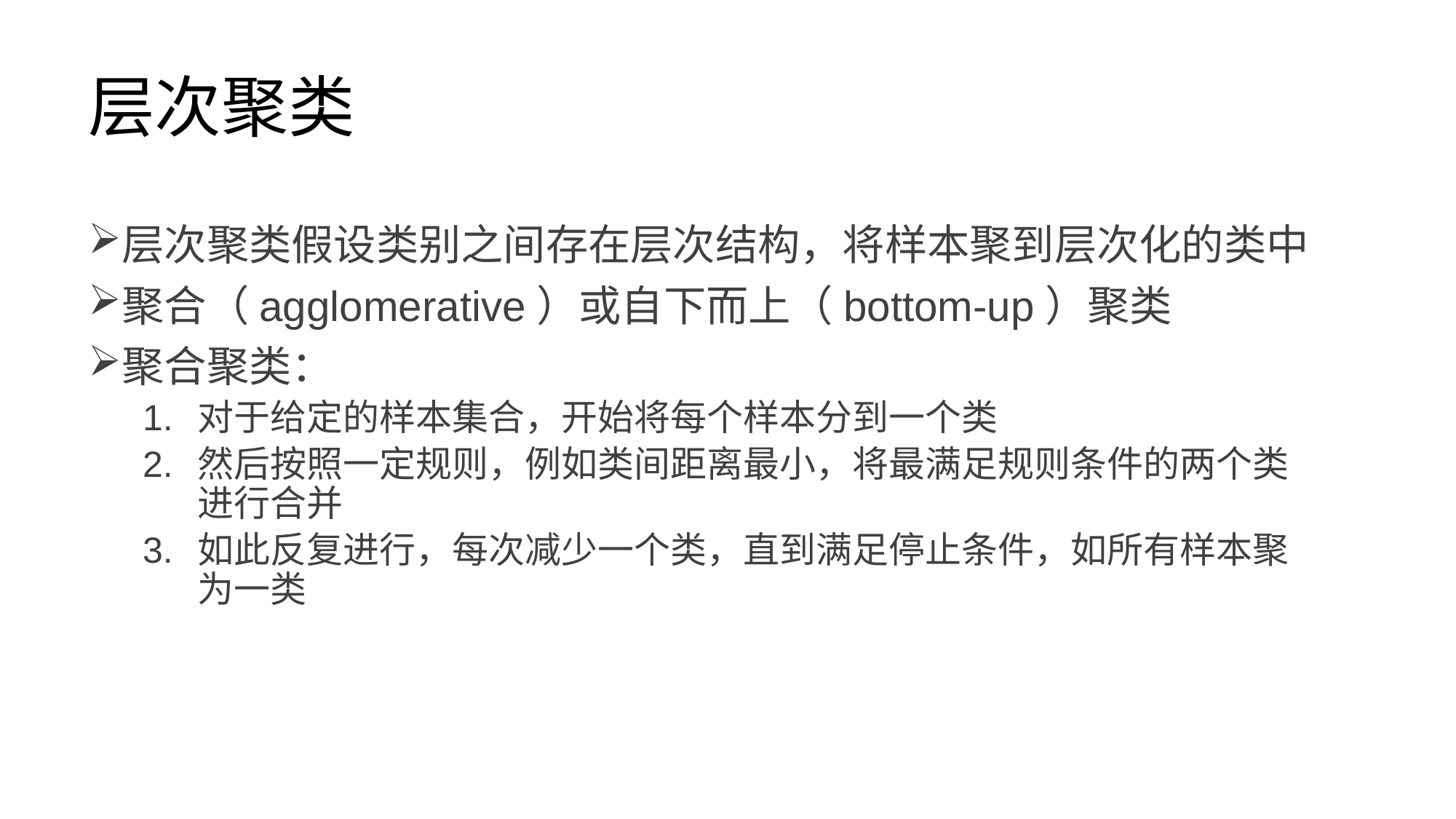

# 层次聚类
层次聚类假设类别之间存在层次结构，将样本聚到层次化的类中
聚合（agglomerative）或自下而上（bottom-up）聚类
聚合聚类：
对于给定的样本集合，开始将每个样本分到一个类
然后按照一定规则，例如类间距离最小，将最满足规则条件的两个类进行合并
如此反复进行，每次减少一个类，直到满足停止条件，如所有样本聚为一类